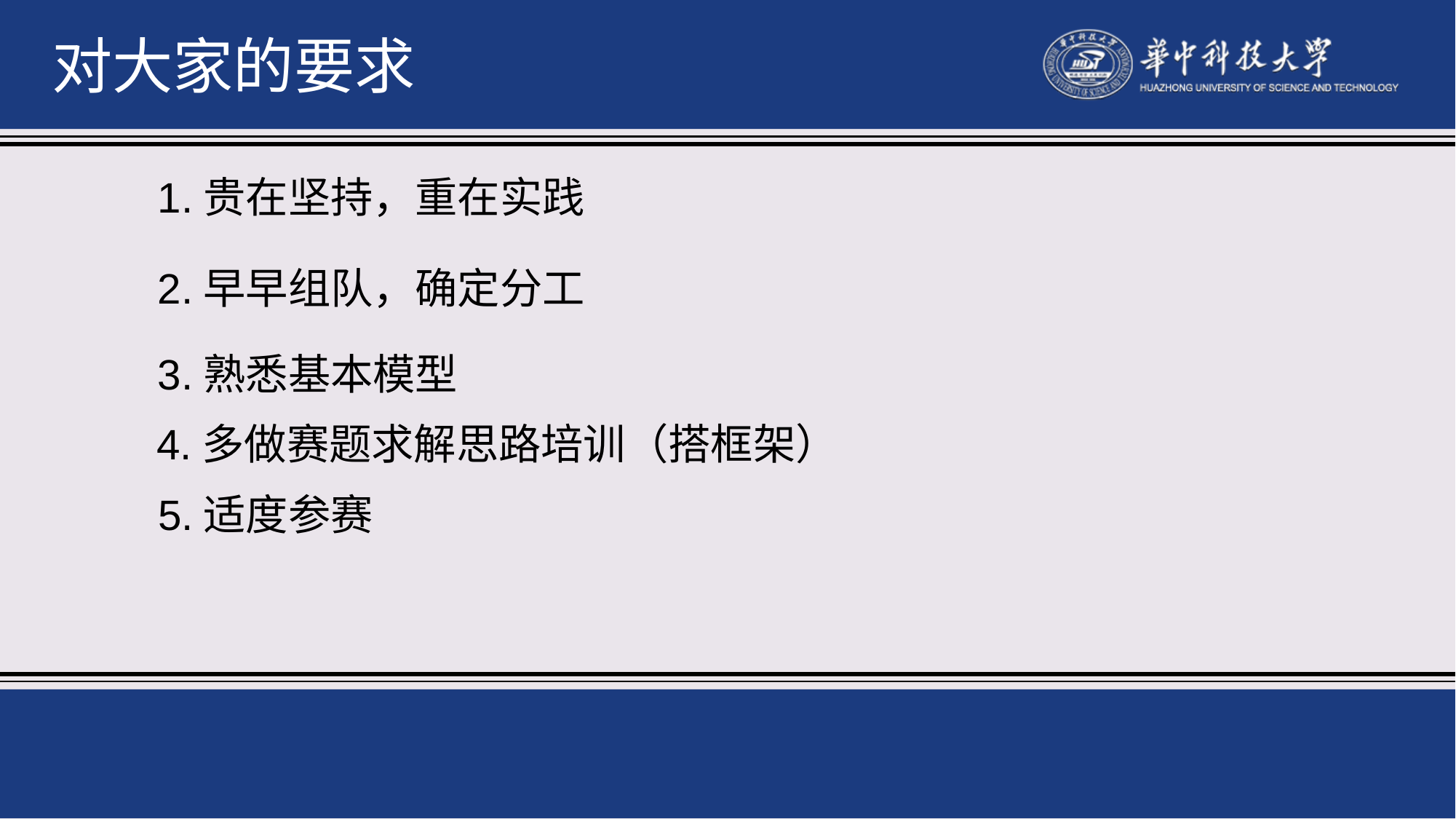

对大家的要求
1.贵在坚持，重在实践
2.早早组队，确定分工
3.熟悉基本模型
4.多做赛题求解思路培训（搭框架）
5.适度参赛